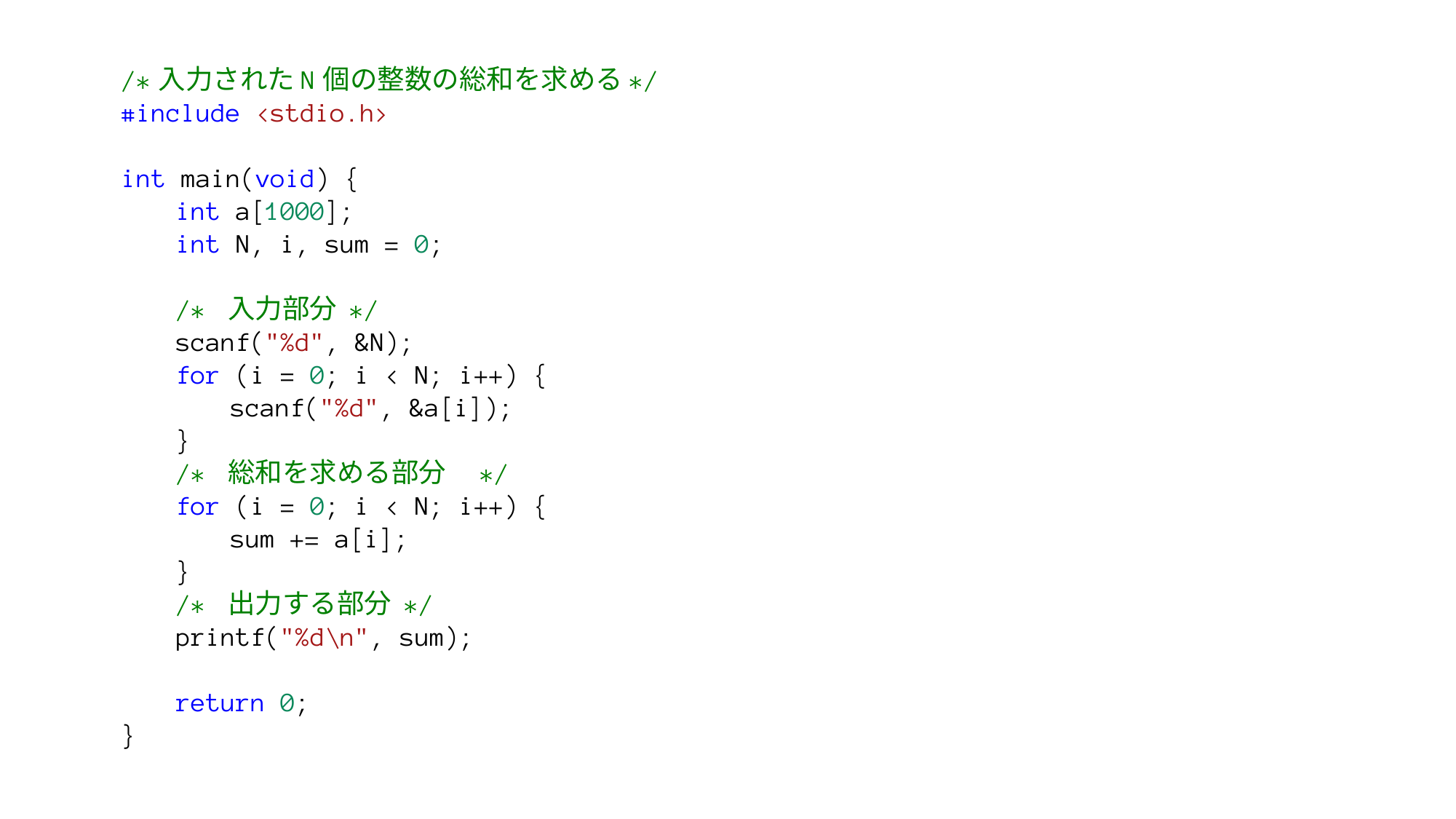

/*入力されたN個の整数の総和を求める*/
#include <stdio.h>
int main(void) {
int a[1000];
int N, i, sum = 0;

/* 入力部分 */
scanf("%d", &N);
for (i = 0; i < N; i++) {
scanf("%d", &a[i]);
}
/* 総和を求める部分　*/
for (i = 0; i < N; i++) {
sum += a[i];
}
/* 出力する部分 */
printf("%d\n", sum);
return 0;
}